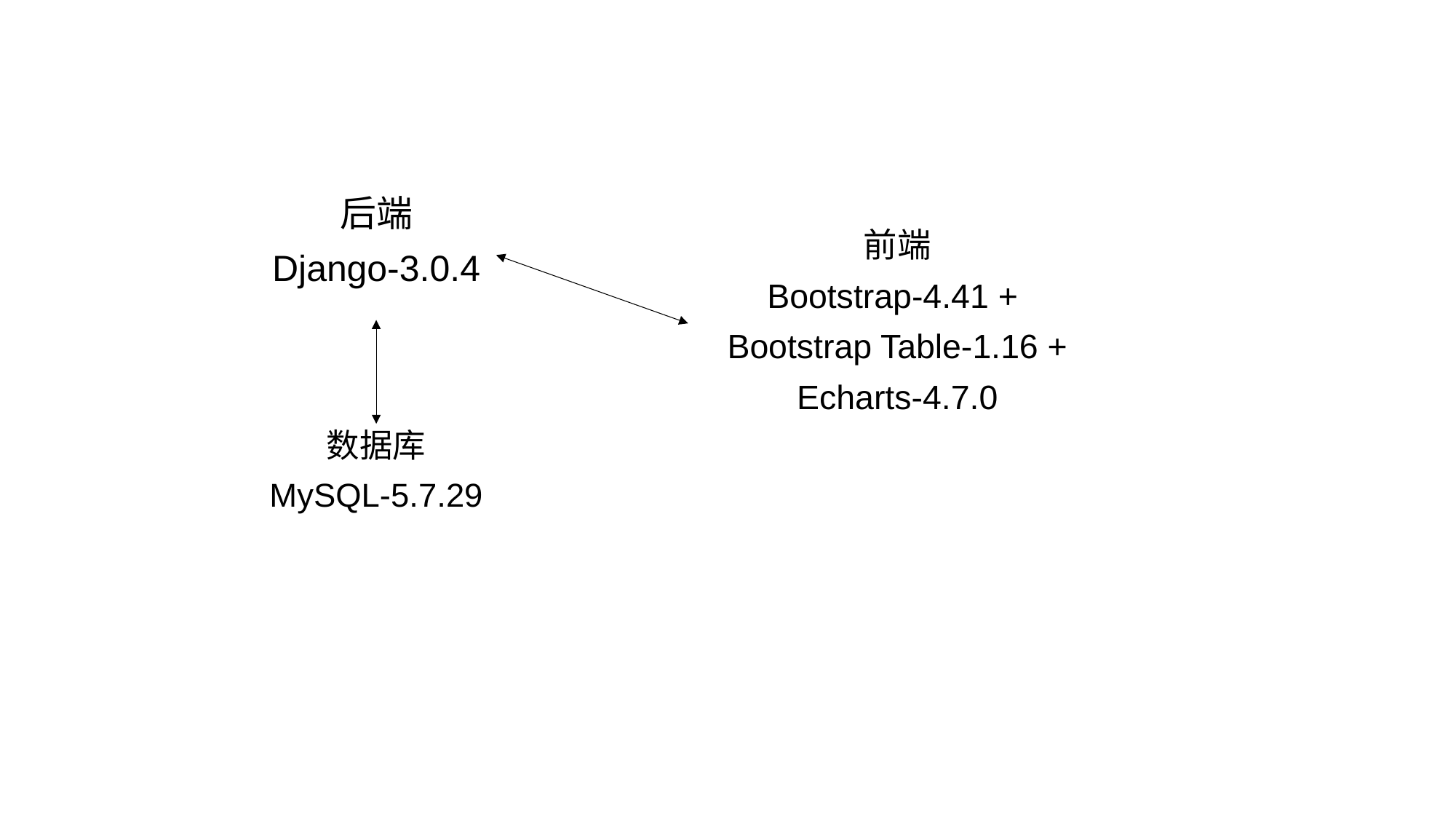

后端
Django-3.0.4
前端
Bootstrap-4.41 +
Bootstrap Table-1.16 +
Echarts-4.7.0

数据库
MySQL-5.7.29